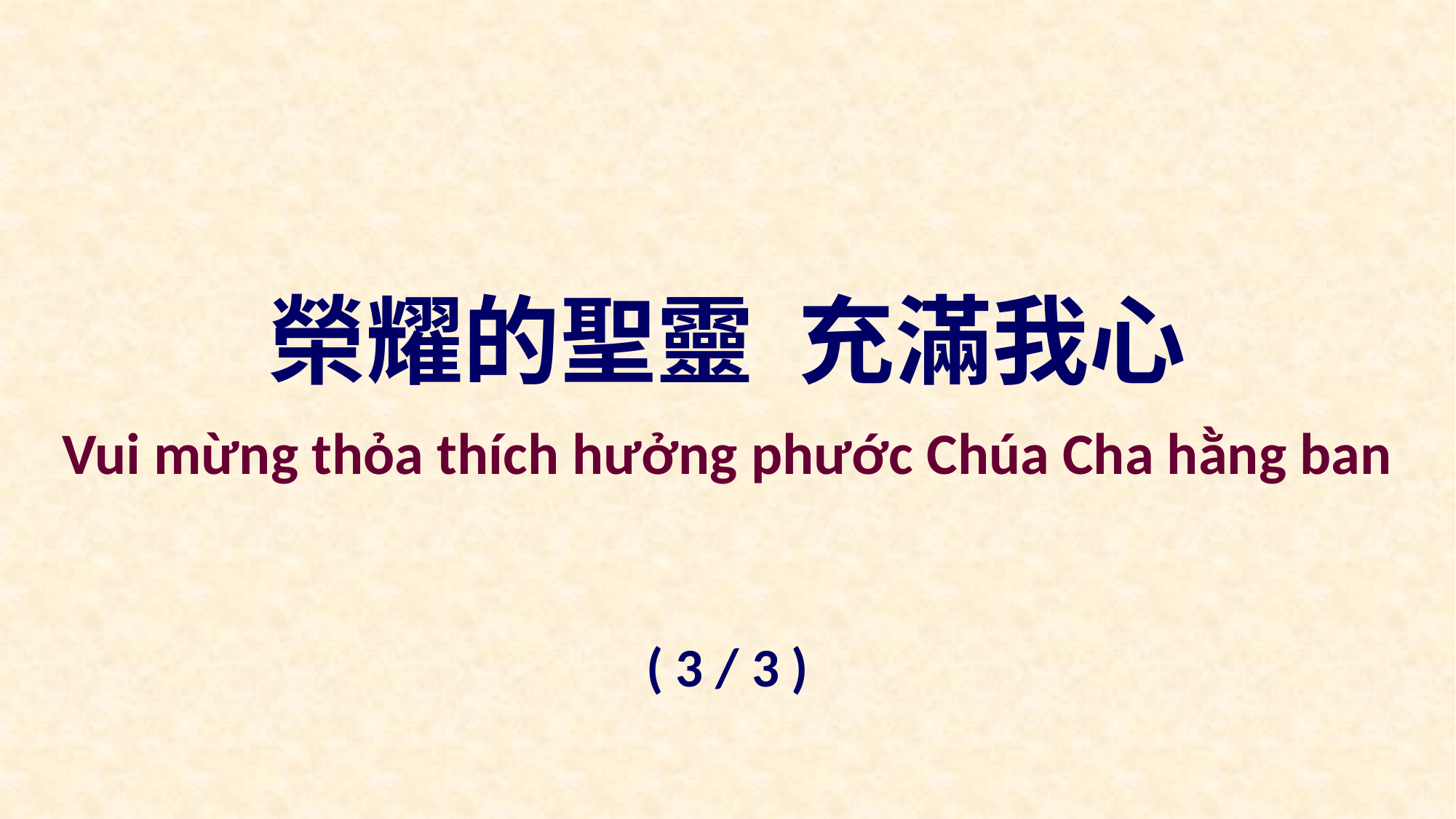

榮耀的聖靈  充滿我心
Vui mừng thỏa thích hưởng phước Chúa Cha hằng ban
( 3 / 3 )